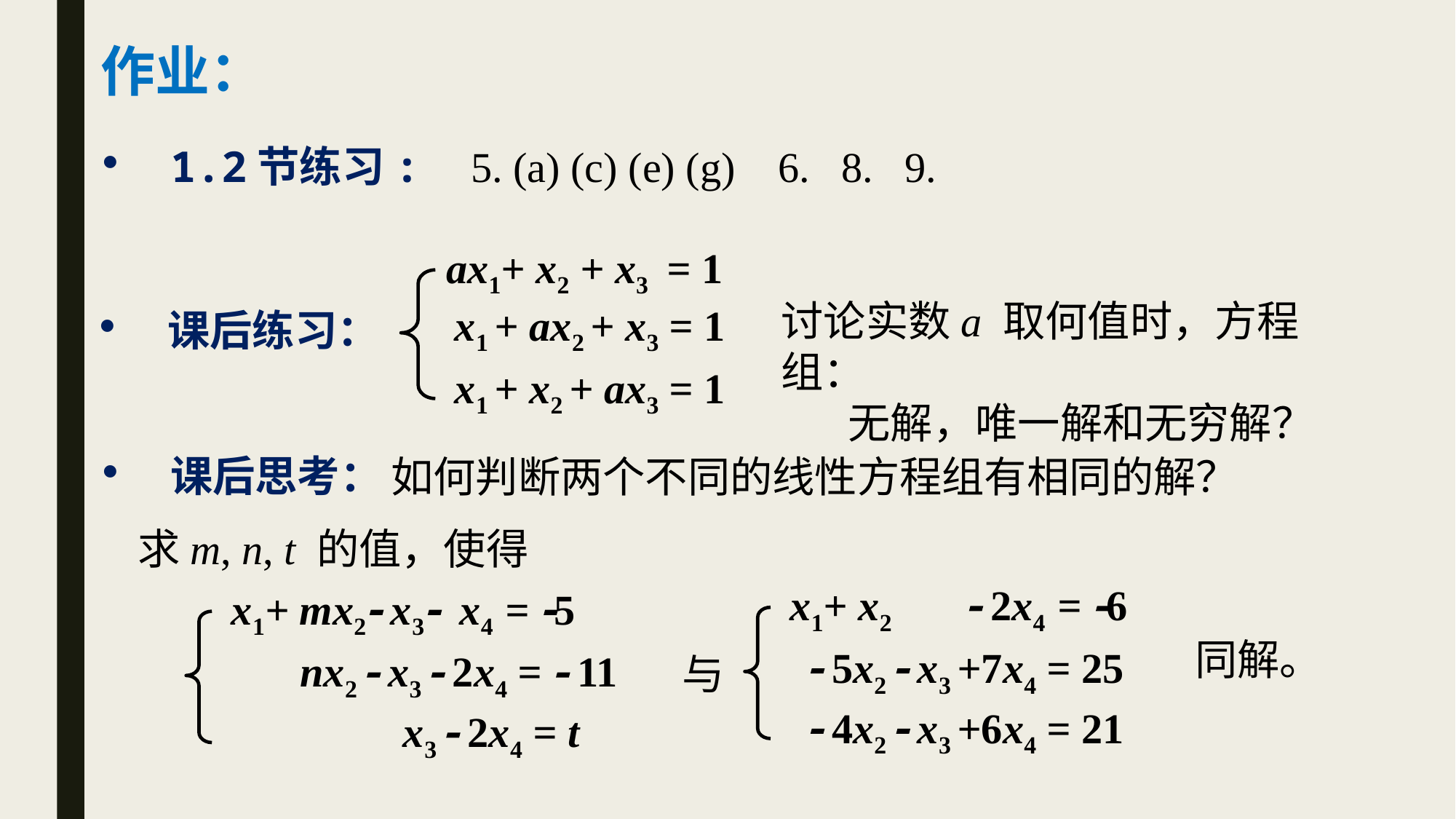

作业：
1.2节练习:  5. (a) (c) (e) (g)    6.   8.   9.
ax1+ x2 + x3   = 1

讨论实数a 取何值时，方程组：
      无解，唯一解和无穷解？
x1 + ax2 + x3 = 1
课后练习：
x1 + x2 + ax3 = 1
课后思考：
如何判断两个不同的线性方程组有相同的解？
求m, n, t 的值，使得
x1+ x2       − 2x4  = −6
x1+ mx2− x3−  x4  = −5

同解。
− 5x2 − x3 +7x4 = 25
nx2 − x3 − 2x4 = − 11
与
− 4x2 − x3 +6x4 = 21
x3 − 2x4 = t